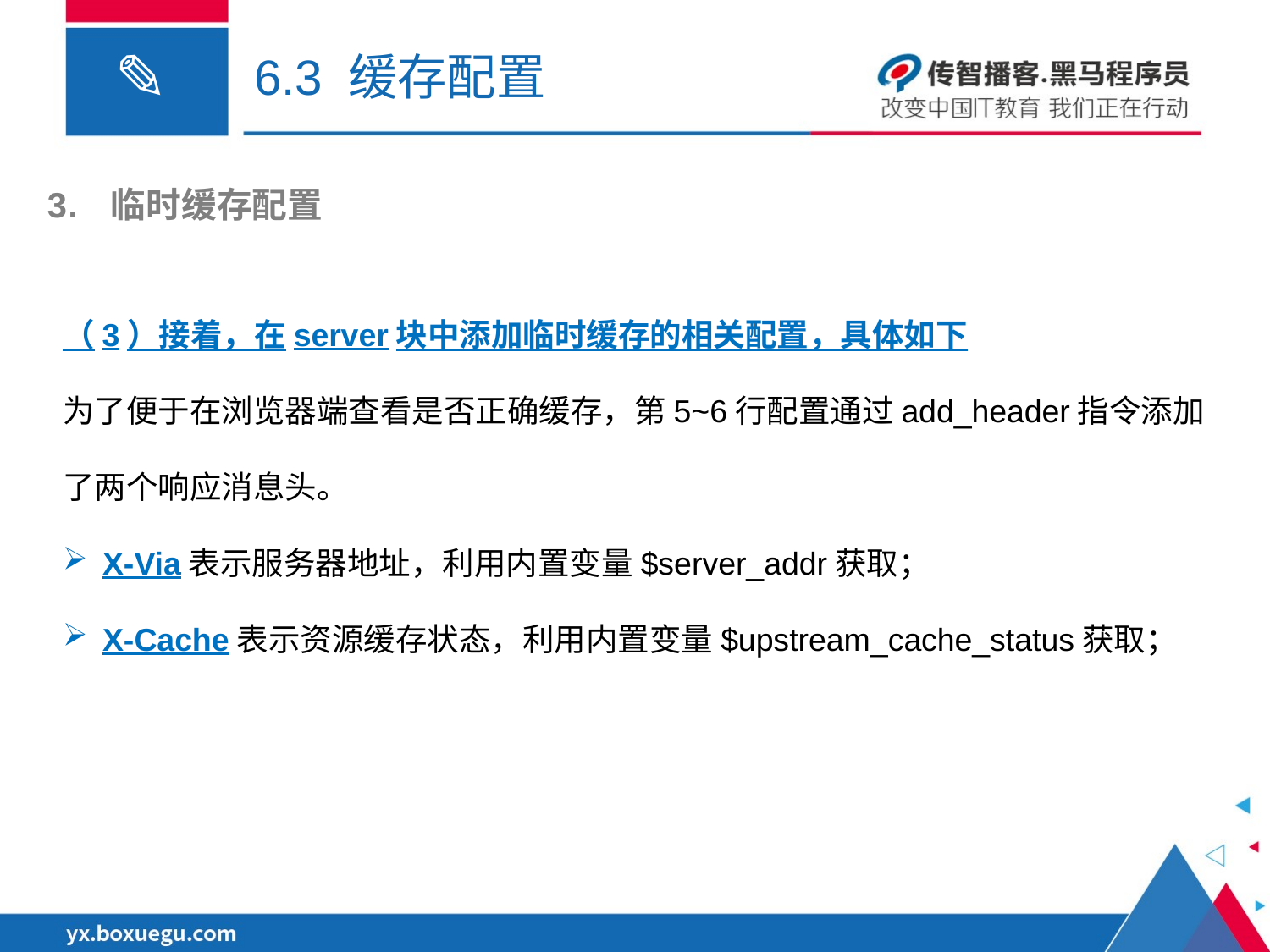

# 6.3 缓存配置
临时缓存配置
（3）接着，在server块中添加临时缓存的相关配置，具体如下
为了便于在浏览器端查看是否正确缓存，第5~6行配置通过add_header指令添加了两个响应消息头。
X-Via表示服务器地址，利用内置变量$server_addr获取；
X-Cache表示资源缓存状态，利用内置变量$upstream_cache_status获取；